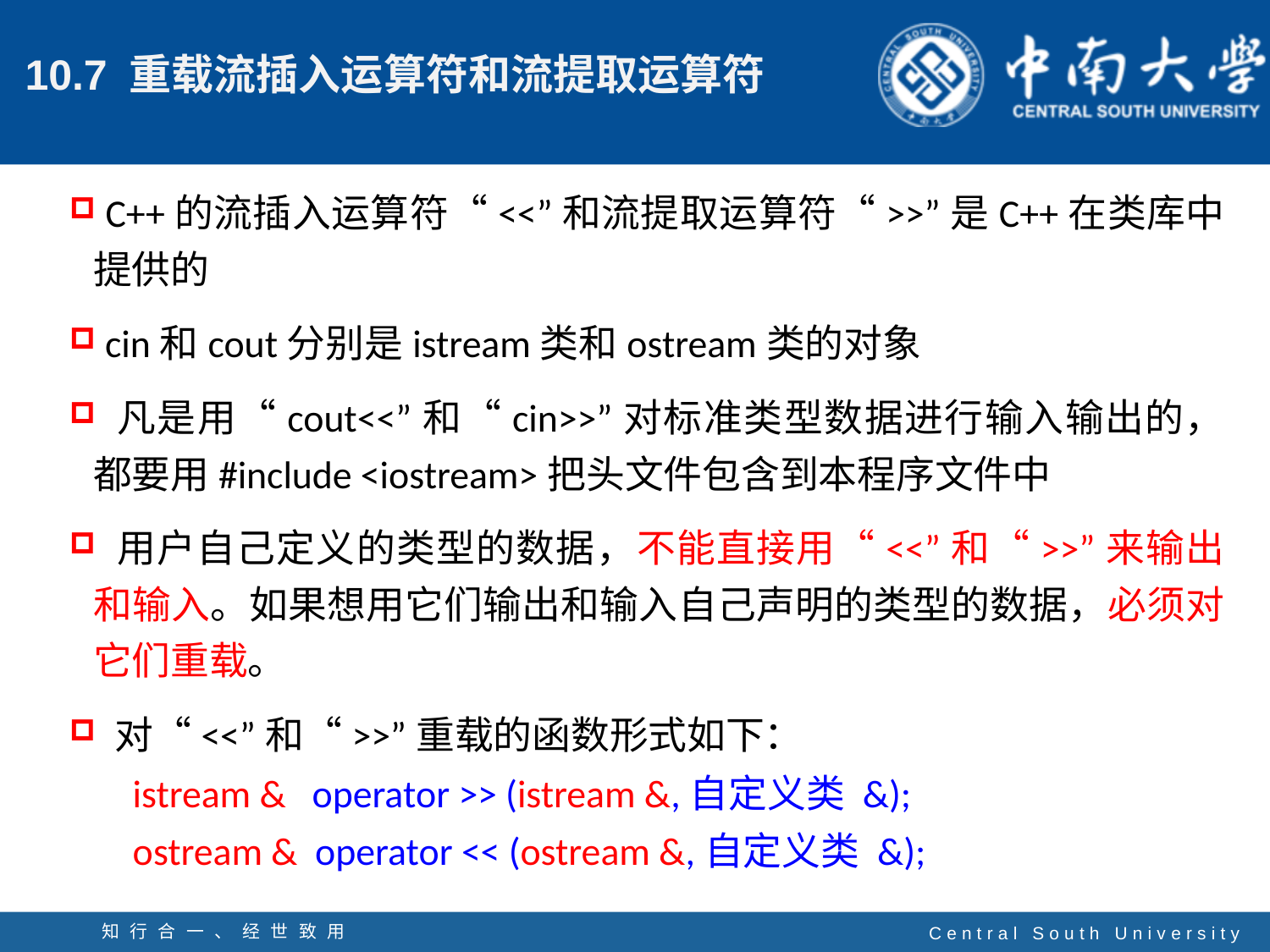

C++的流插入运算符“<<”和流提取运算符“>>”是C++在类库中提供的
 cin和cout分别是istream类和ostream类的对象
 凡是用“cout<<”和“cin>>”对标准类型数据进行输入输出的，都要用#include <iostream>把头文件包含到本程序文件中
 用户自己定义的类型的数据，不能直接用“<<”和“>>”来输出和输入。如果想用它们输出和输入自己声明的类型的数据，必须对它们重载。
 对“<<”和“>>”重载的函数形式如下：
istream &   operator >> (istream &,自定义类 &);
ostream &  operator << (ostream &,自定义类 &);

知行合一、经世致用
自强不息 厚德载物
Central South University